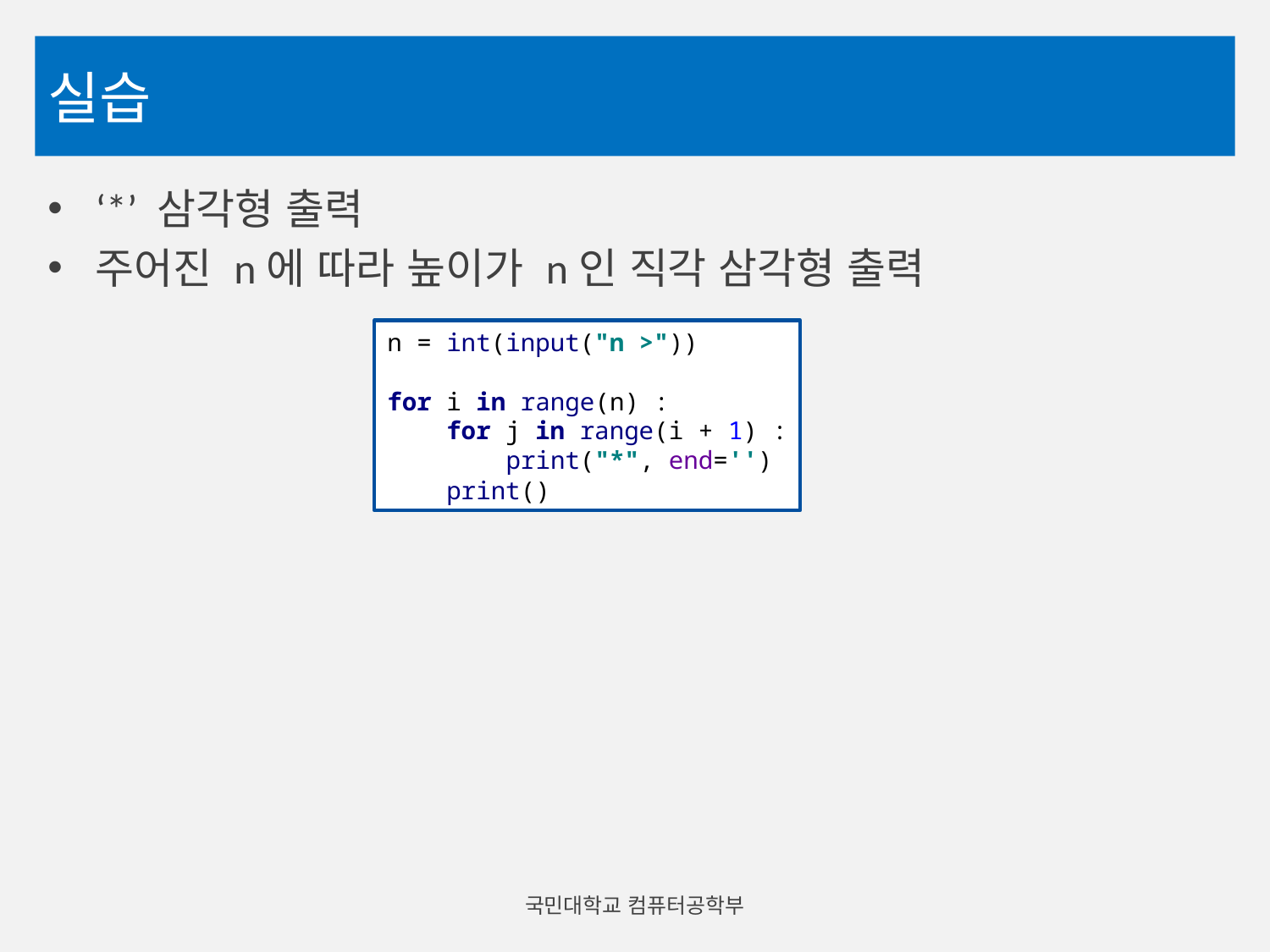

# 실습
‘*’ 삼각형 출력
주어진 n에 따라 높이가 n인 직각 삼각형 출력
n = int(input("n >"))
for i in range(n) :
    for j in range(i + 1) :
        print("*", end='')
    print()
국민대학교 컴퓨터공학부